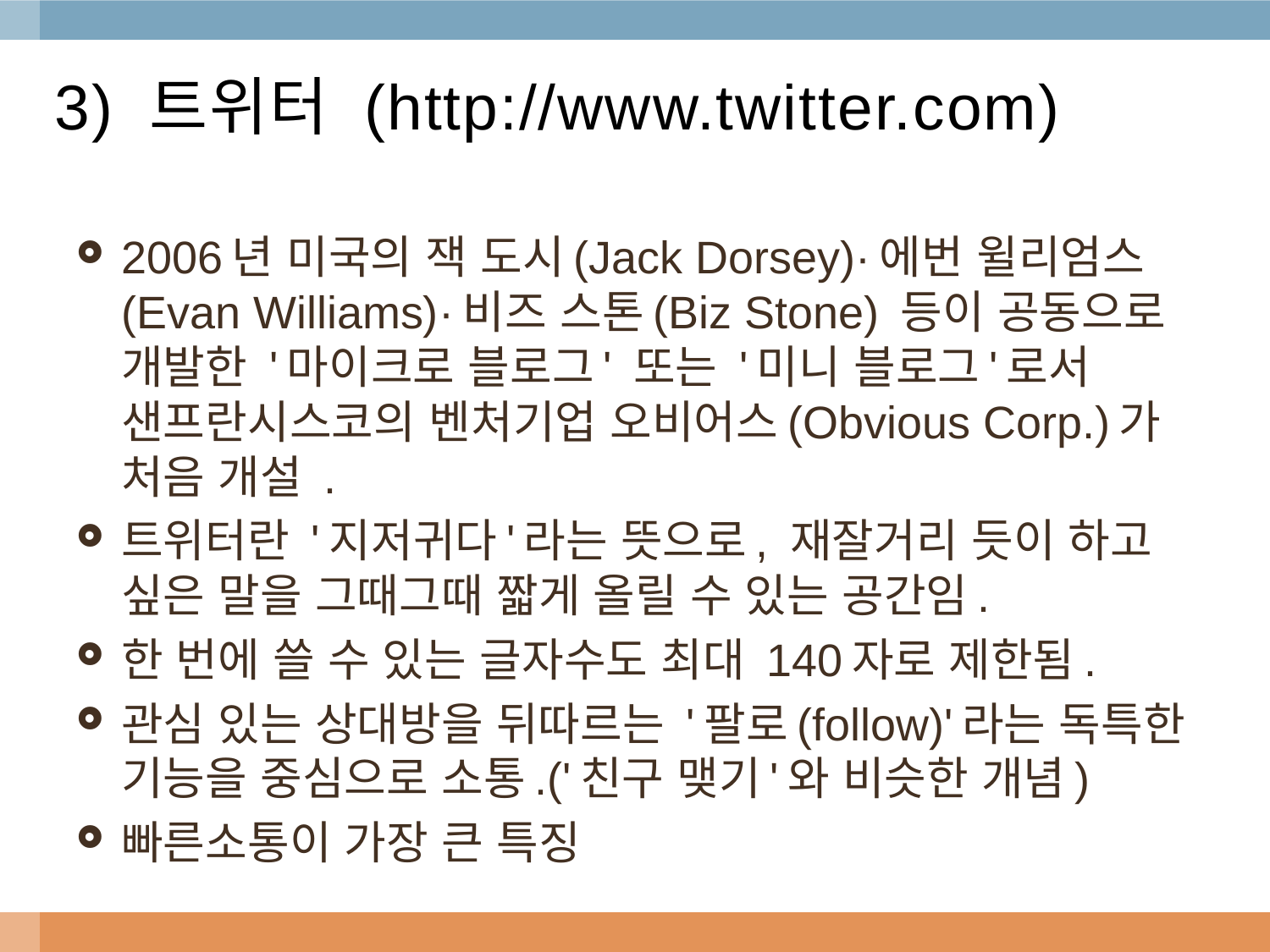

# 3) 트위터 (http://www.twitter.com)
2006년 미국의 잭 도시(Jack Dorsey)·에번 윌리엄스(Evan Williams)·비즈 스톤(Biz Stone) 등이 공동으로 개발한 '마이크로 블로그' 또는 '미니 블로그'로서 샌프란시스코의 벤처기업 오비어스(Obvious Corp.)가 처음 개설 .
트위터란 '지저귀다'라는 뜻으로, 재잘거리 듯이 하고 싶은 말을 그때그때 짧게 올릴 수 있는 공간임.
한 번에 쓸 수 있는 글자수도 최대 140자로 제한됨.
관심 있는 상대방을 뒤따르는 '팔로(follow)'라는 독특한 기능을 중심으로 소통.('친구 맺기'와 비슷한 개념)
빠른소통이 가장 큰 특징